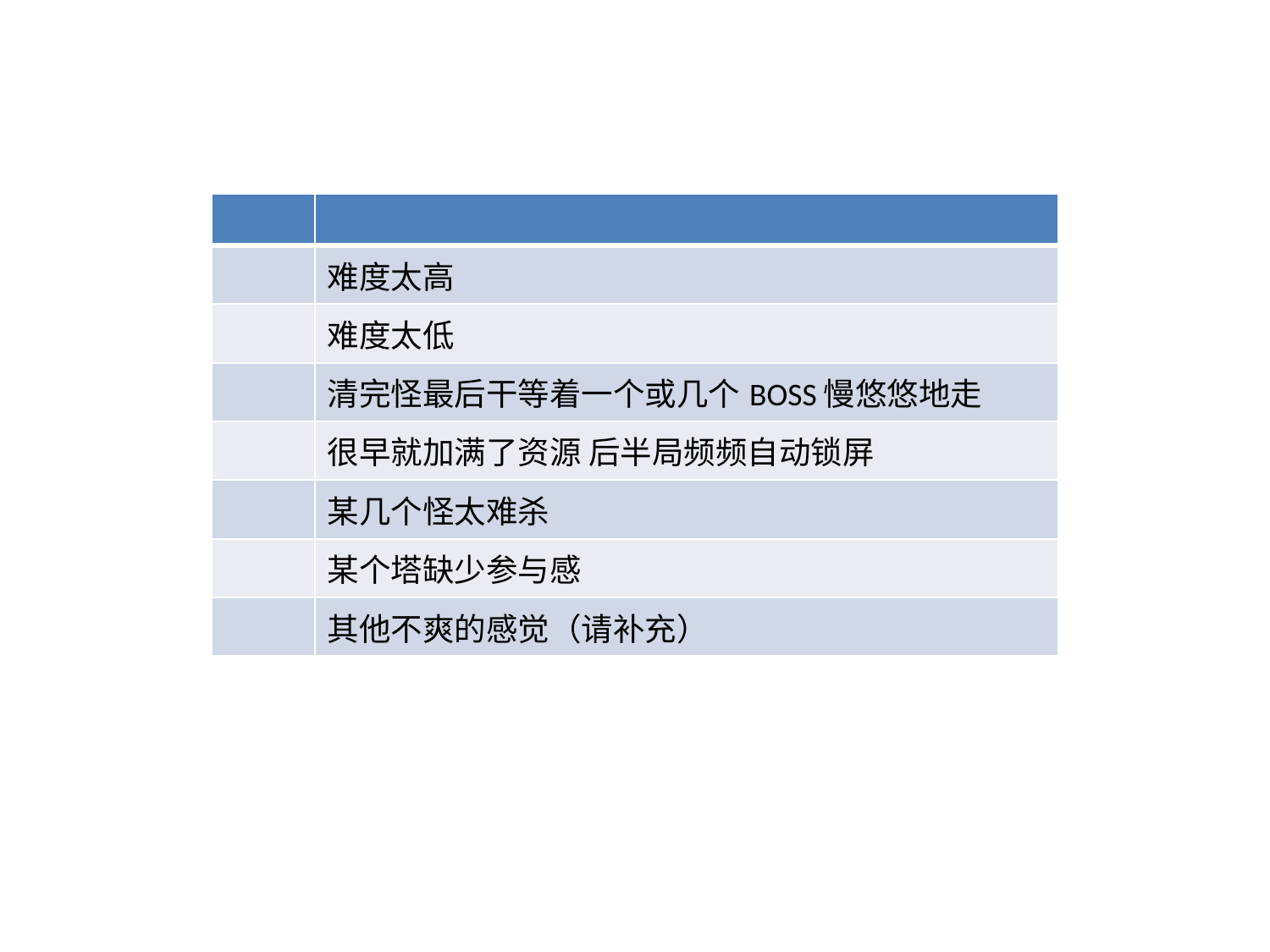

|  |  |
| --- | --- |
|  | 难度太高 |
|  | 难度太低 |
|  | 清完怪最后干等着一个或几个BOSS慢悠悠地走 |
|  | 很早就加满了资源 后半局频频自动锁屏 |
|  | 某几个怪太难杀 |
|  | 某个塔缺少参与感 |
|  | 其他不爽的感觉（请补充） |